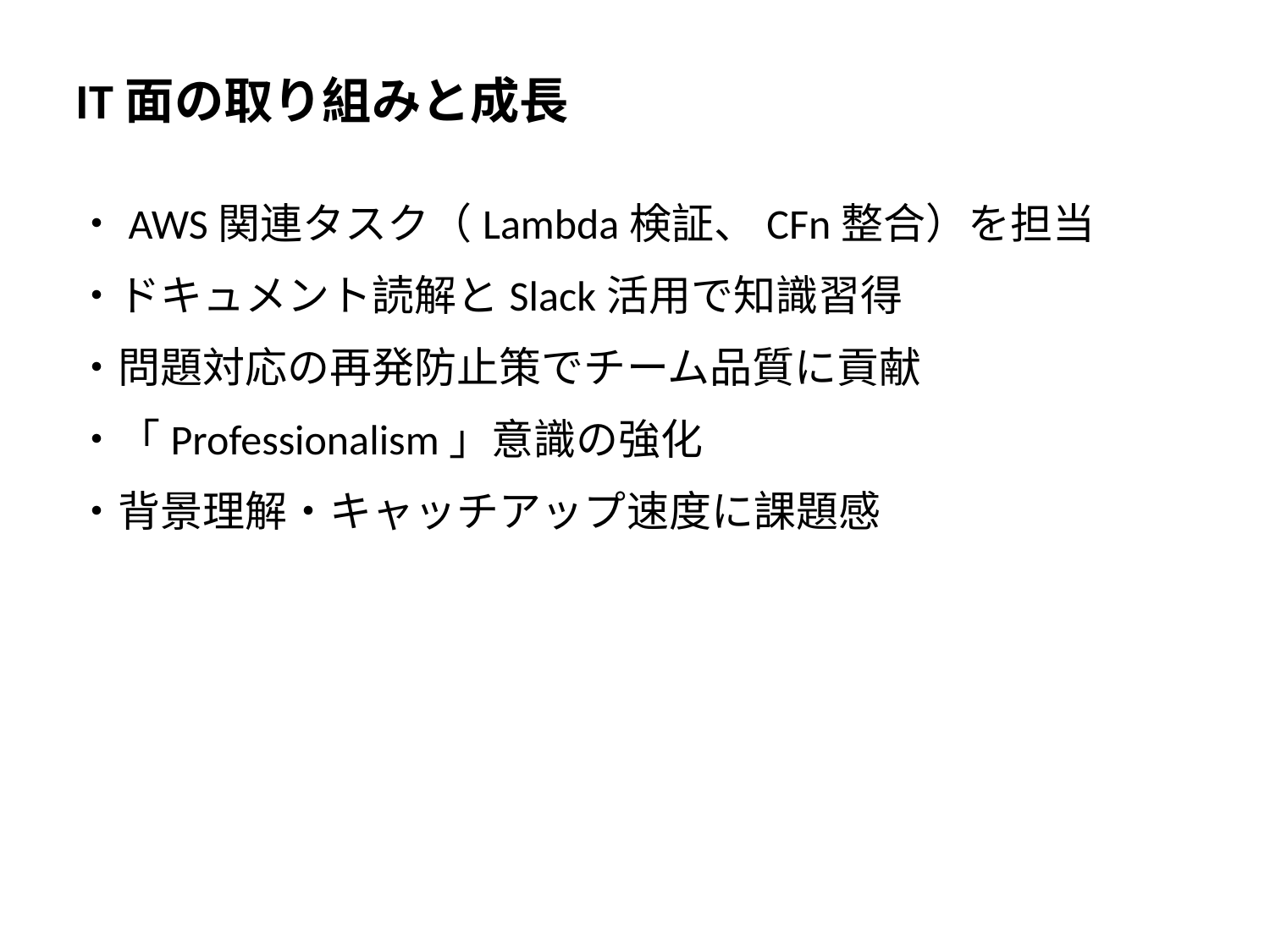

IT面の取り組みと成長
・AWS関連タスク（Lambda検証、CFn整合）を担当
・ドキュメント読解とSlack活用で知識習得
・問題対応の再発防止策でチーム品質に貢献
・「Professionalism」意識の強化
・背景理解・キャッチアップ速度に課題感